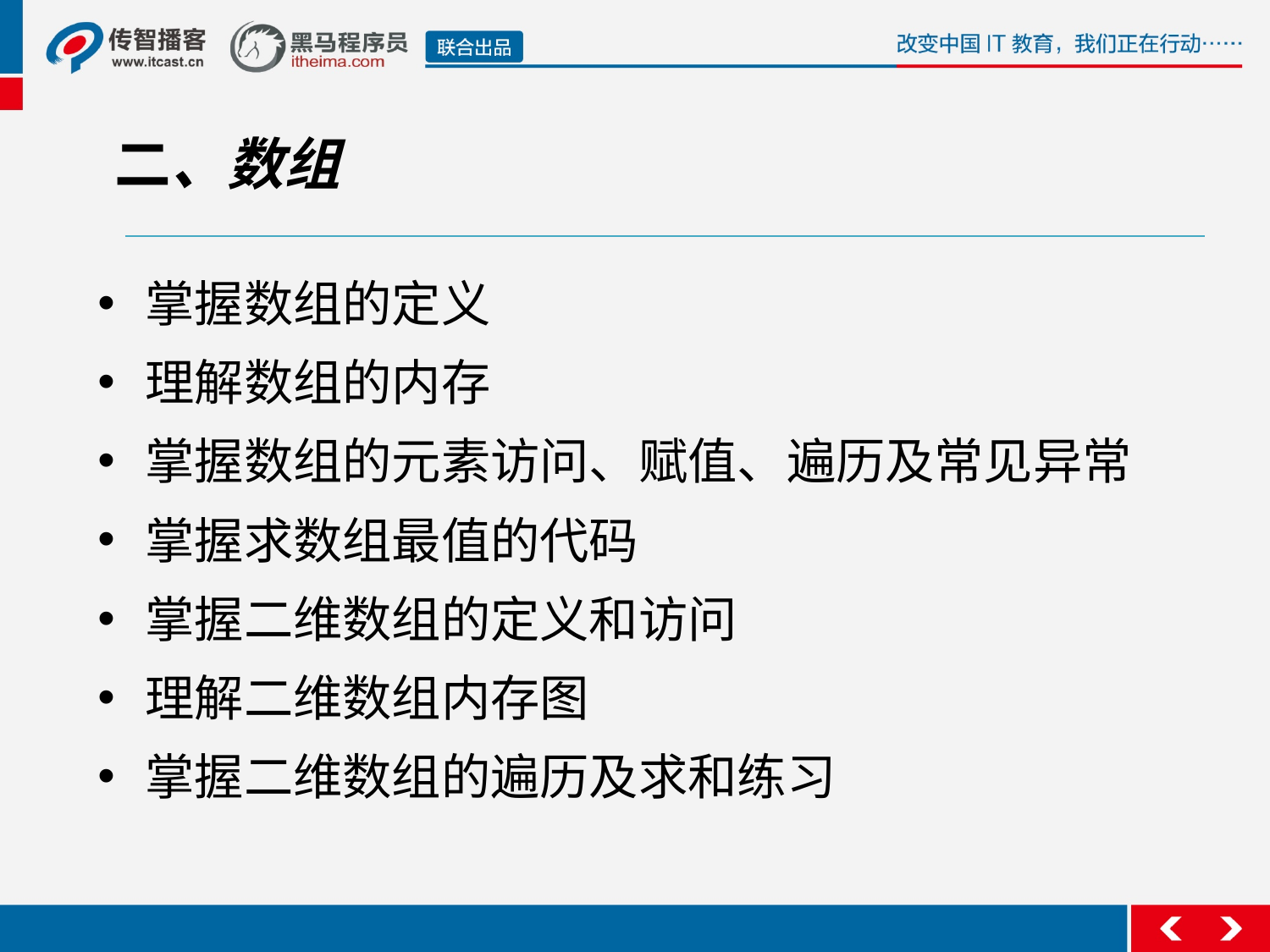

二、数组
掌握数组的定义
理解数组的内存
掌握数组的元素访问、赋值、遍历及常见异常
掌握求数组最值的代码
掌握二维数组的定义和访问
理解二维数组内存图
掌握二维数组的遍历及求和练习